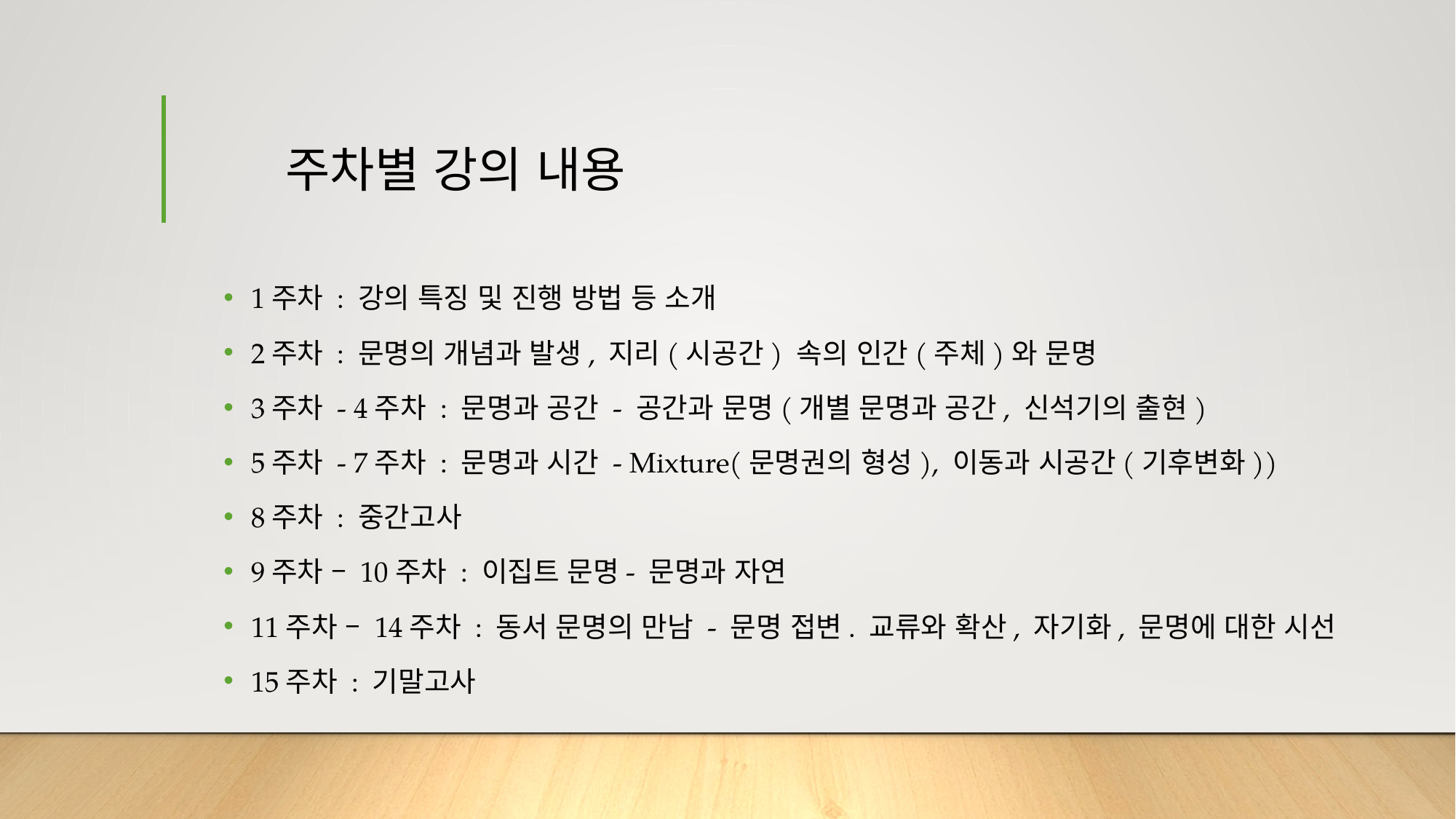

# 주차별 강의 내용
1주차 : 강의 특징 및 진행 방법 등 소개
2주차 : 문명의 개념과 발생, 지리(시공간) 속의 인간(주체)와 문명
3주차 - 4주차 : 문명과 공간 - 공간과 문명(개별 문명과 공간, 신석기의 출현)
5주차 - 7주차 : 문명과 시간 - Mixture(문명권의 형성), 이동과 시공간(기후변화))
8주차 : 중간고사
9주차 – 10주차 : 이집트 문명- 문명과 자연
11주차 – 14주차 : 동서 문명의 만남 - 문명 접변. 교류와 확산, 자기화, 문명에 대한 시선
15주차 : 기말고사